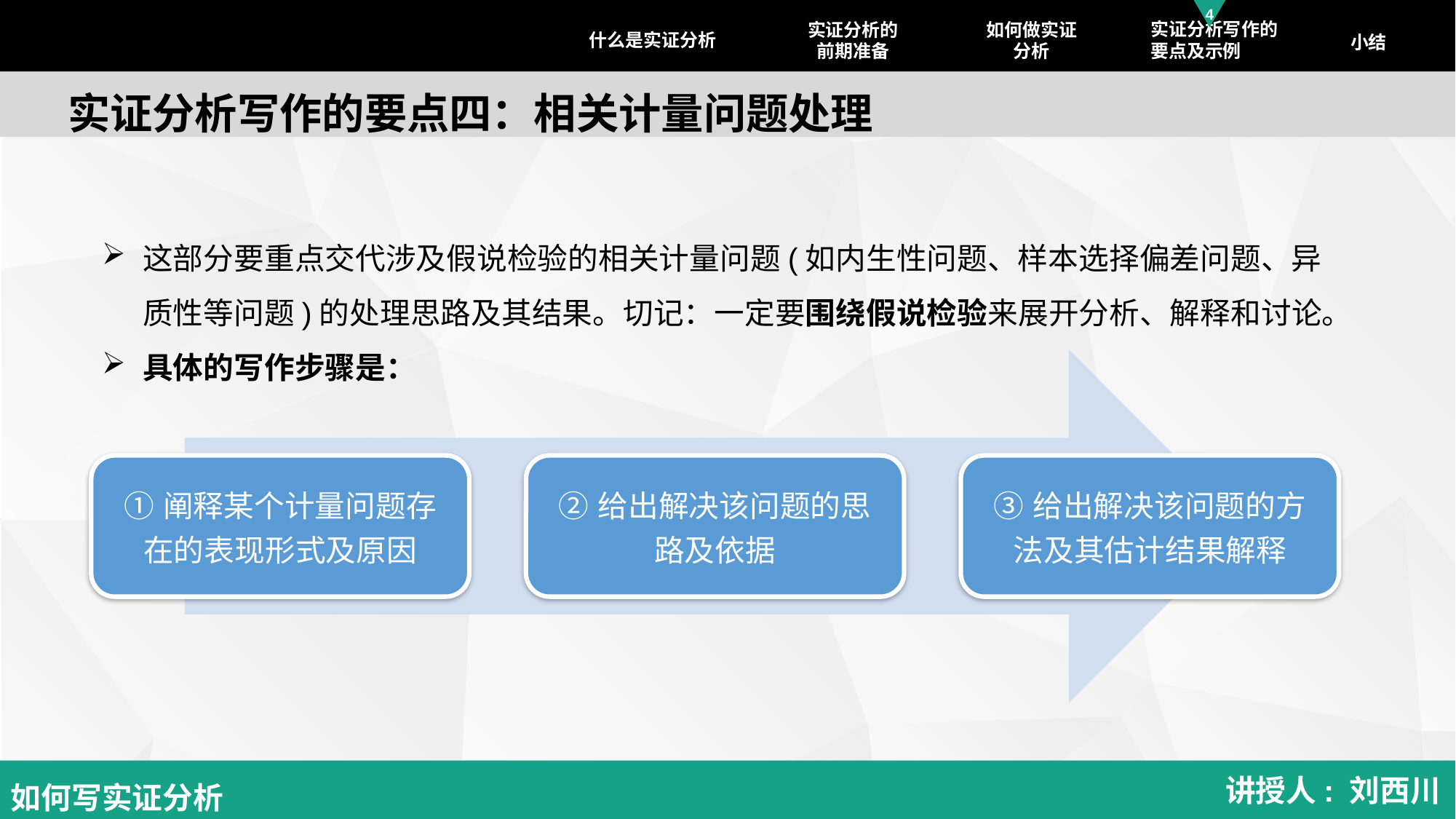

4
什么是实证分析
实证分析写作的要点及示例
如何做实证
分析
小结
实证分析的
前期准备

实证分析写作的要点四：相关计量问题处理
这部分要重点交代涉及假说检验的相关计量问题(如内生性问题、样本选择偏差问题、异质性等问题)的处理思路及其结果。切记：一定要围绕假说检验来展开分析、解释和讨论。
具体的写作步骤是：
①阐释某个计量问题存在的表现形式及原因
②给出解决该问题的思路及依据
③给出解决该问题的方法及其估计结果解释

如何写实证分析
          讲授人: 刘西川